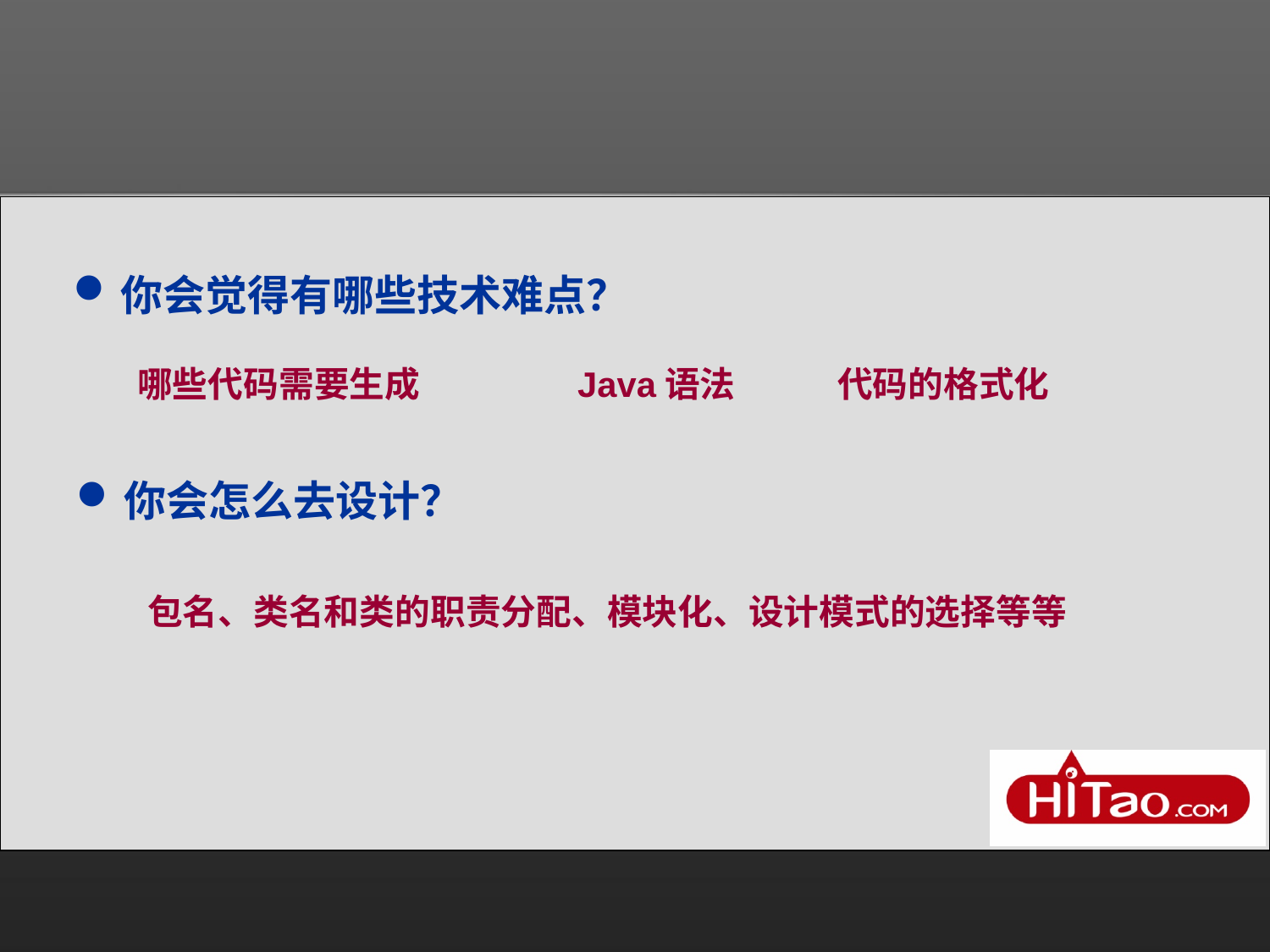

你会觉得有哪些技术难点？
哪些代码需要生成
Java语法
代码的格式化
你会怎么去设计？
包名、类名和类的职责分配、模块化、设计模式的选择等等